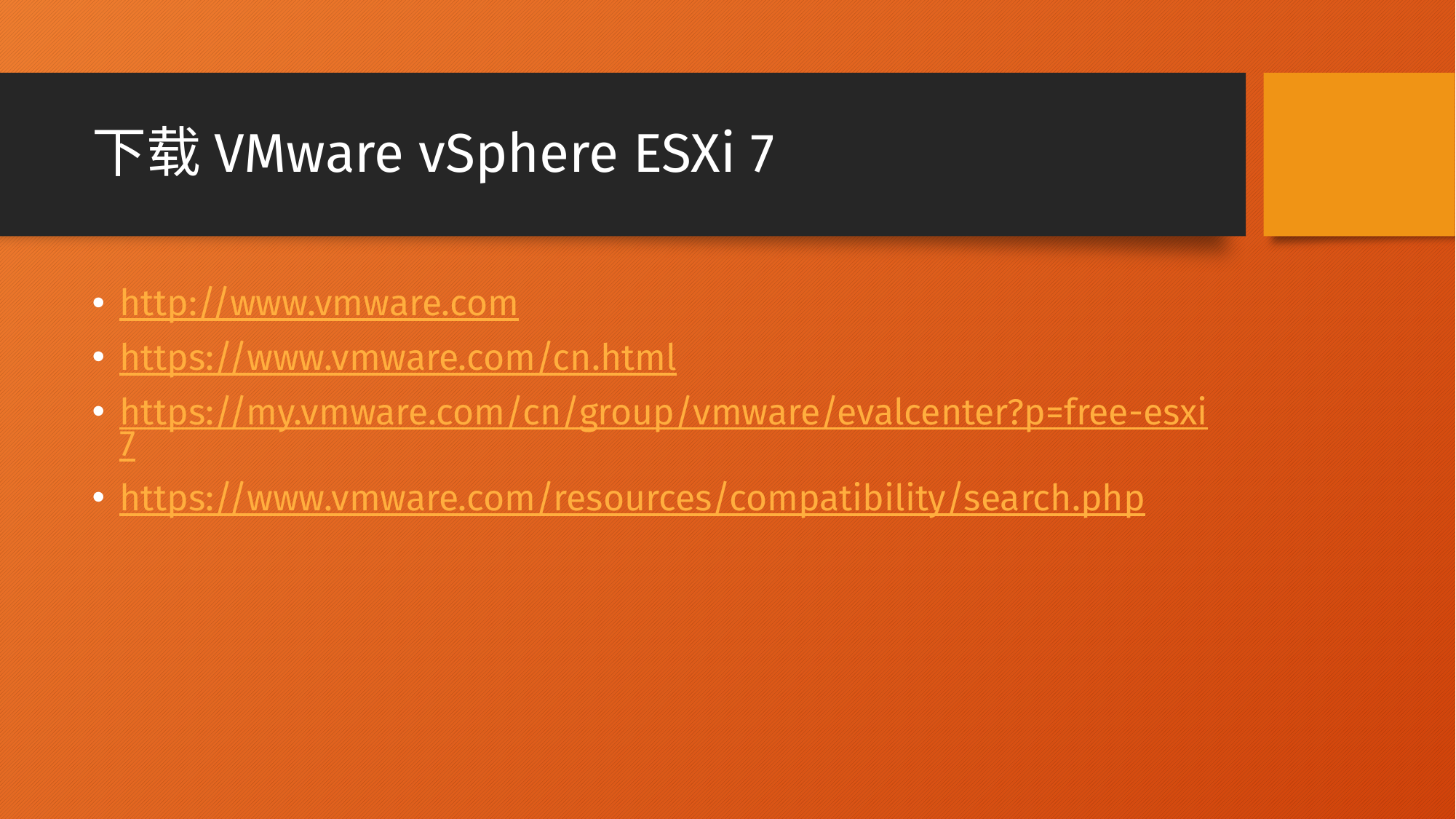

# 下载VMware vSphere ESXi 7
http://www.vmware.com
https://www.vmware.com/cn.html
https://my.vmware.com/cn/group/vmware/evalcenter?p=free-esxi7
https://www.vmware.com/resources/compatibility/search.php